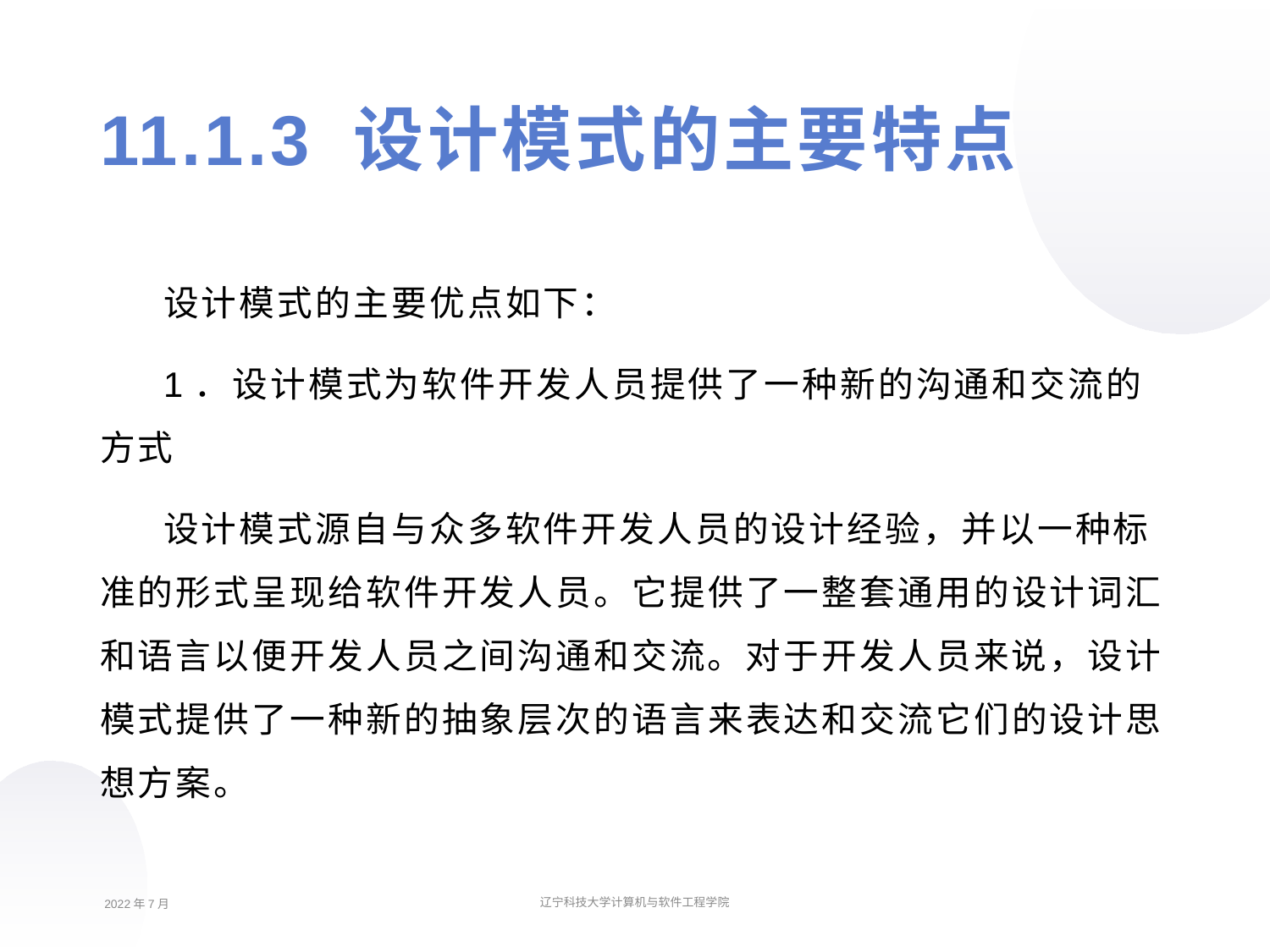

11.1.3 设计模式的主要特点
设计模式的主要优点如下：
1．设计模式为软件开发人员提供了一种新的沟通和交流的方式
设计模式源自与众多软件开发人员的设计经验，并以一种标准的形式呈现给软件开发人员。它提供了一整套通用的设计词汇和语言以便开发人员之间沟通和交流。对于开发人员来说，设计模式提供了一种新的抽象层次的语言来表达和交流它们的设计思想方案。

2022年7月
辽宁科技大学计算机与软件工程学院
14